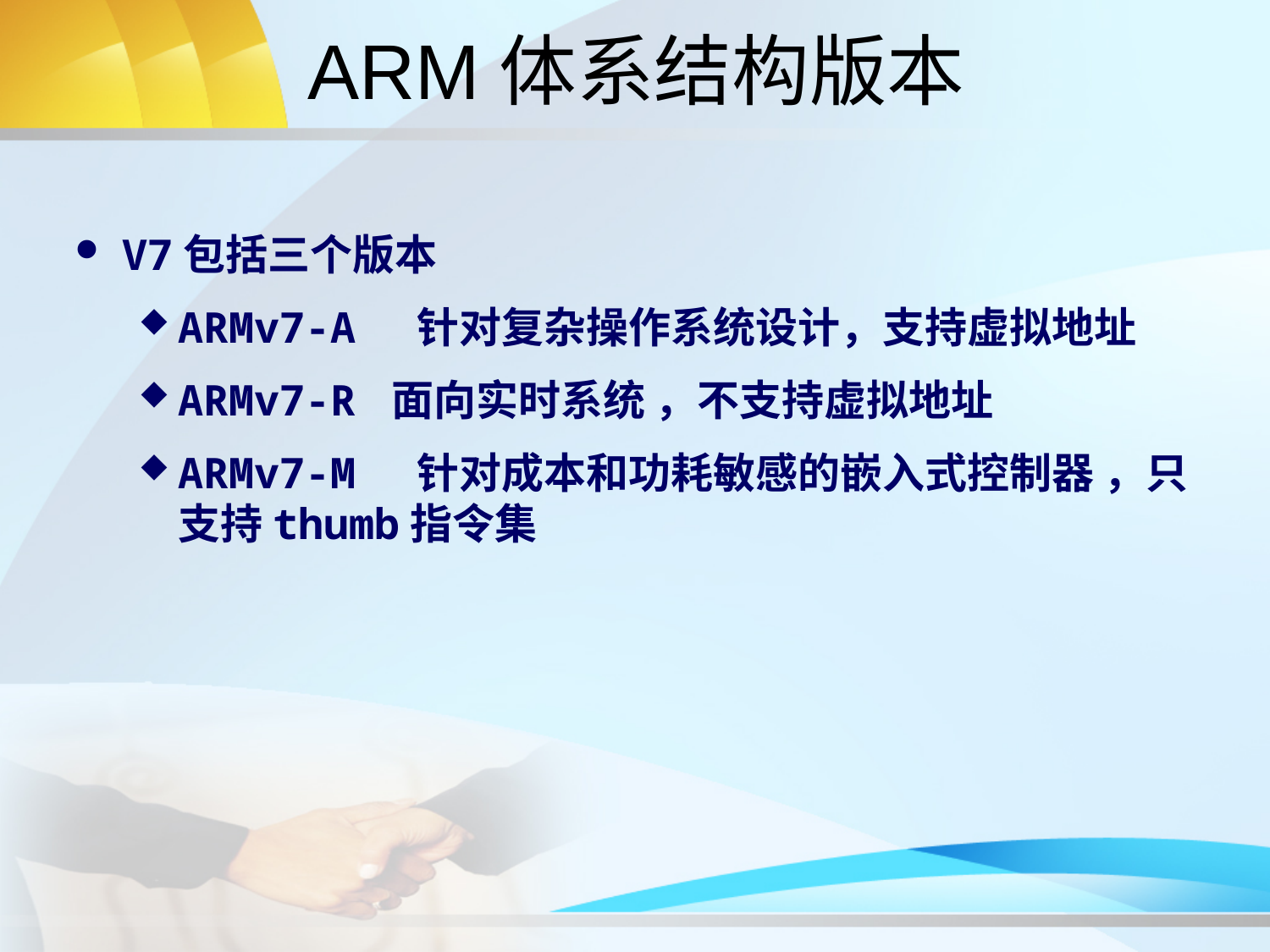

# ARM体系结构版本
V7包括三个版本
ARMv7-A  针对复杂操作系统设计，支持虚拟地址
ARMv7-R 面向实时系统 ，不支持虚拟地址
ARMv7-M  针对成本和功耗敏感的嵌入式控制器 ，只支持thumb指令集